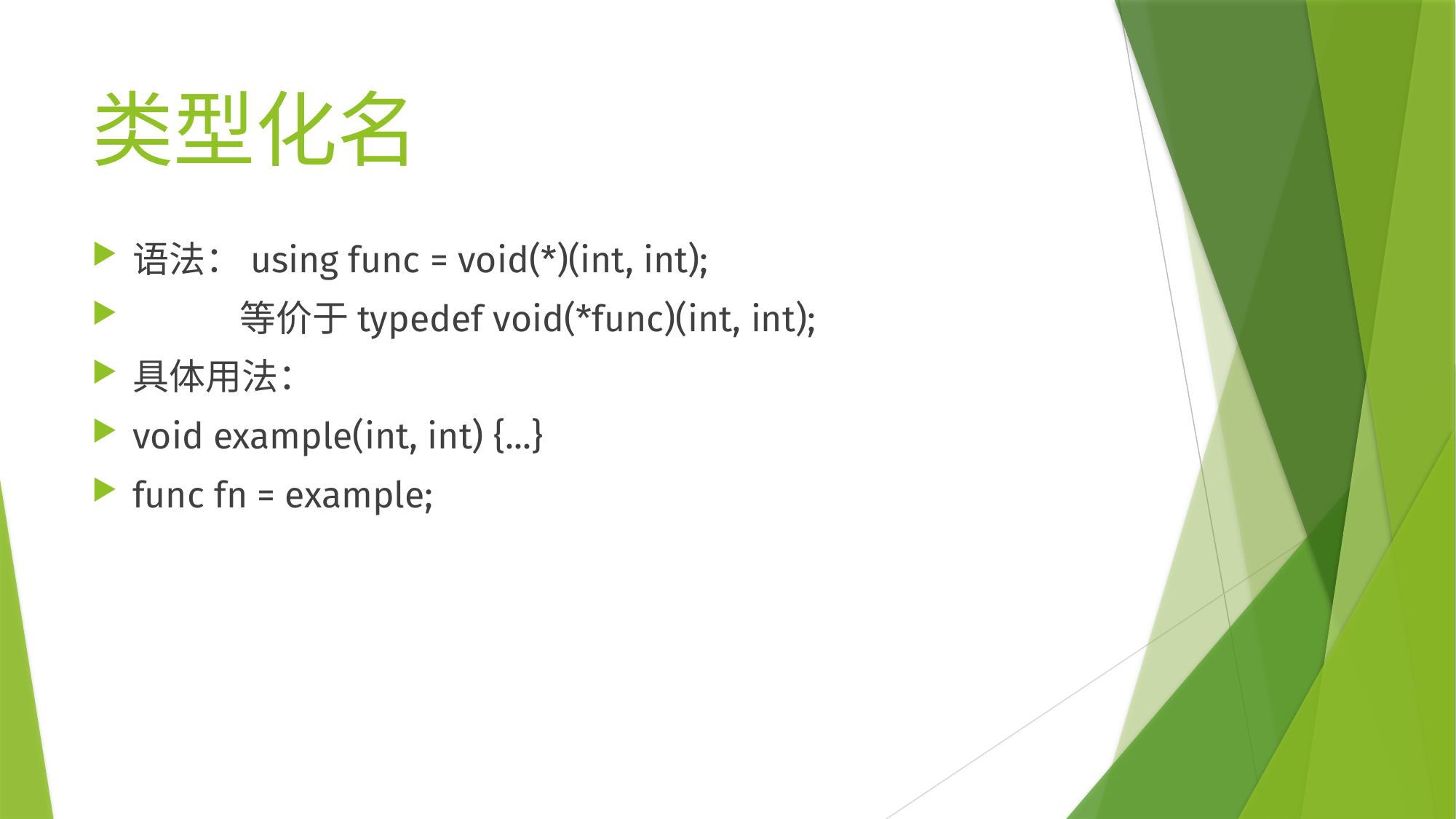

# 类型化名
语法：using func = void(*)(int, int);
            等价于typedef void(*func)(int, int);
具体用法：
void example(int, int) {...}
func fn = example;